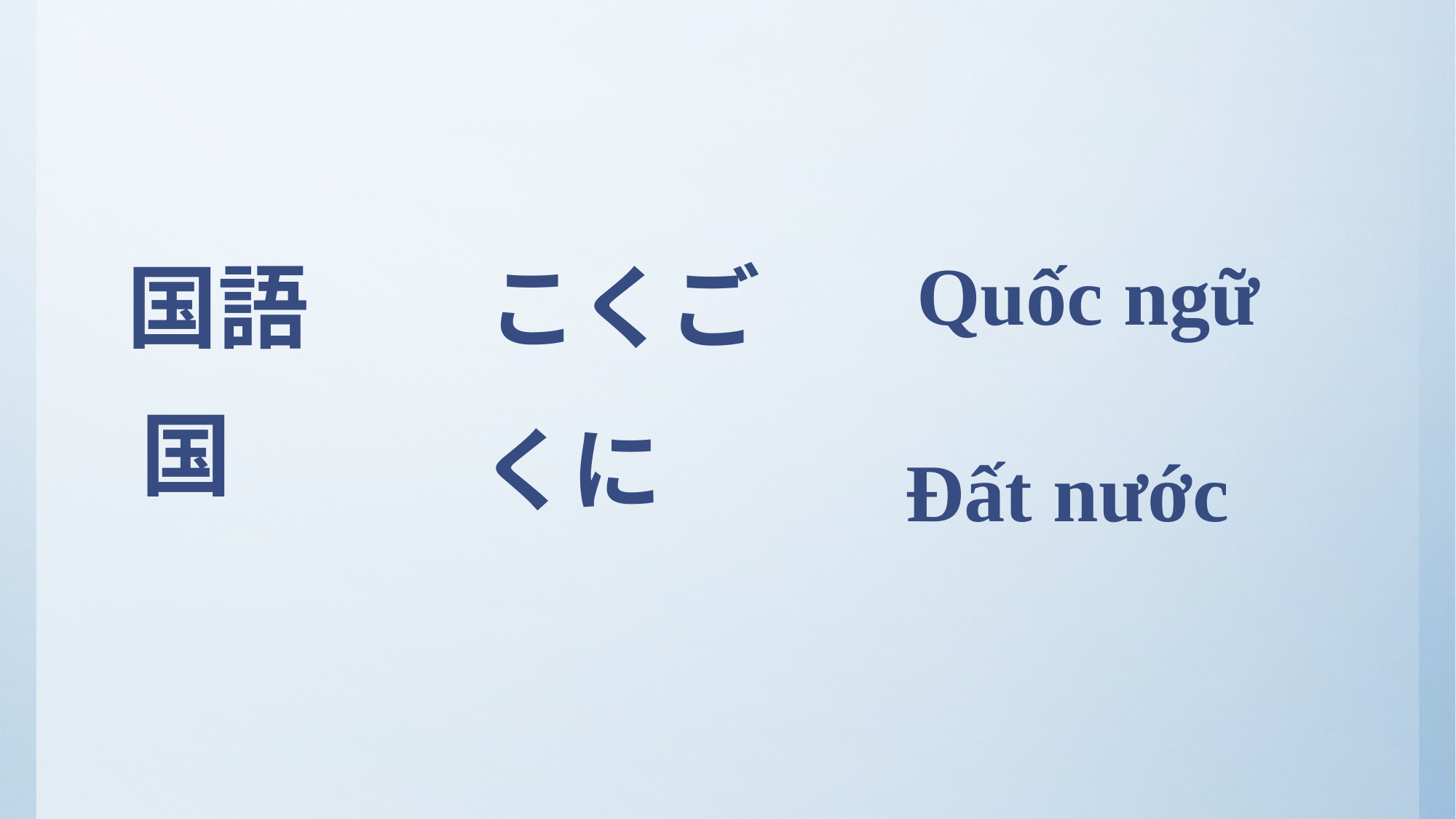

#
Quốc ngữ
国語
こくご

Đất nước
国
くに